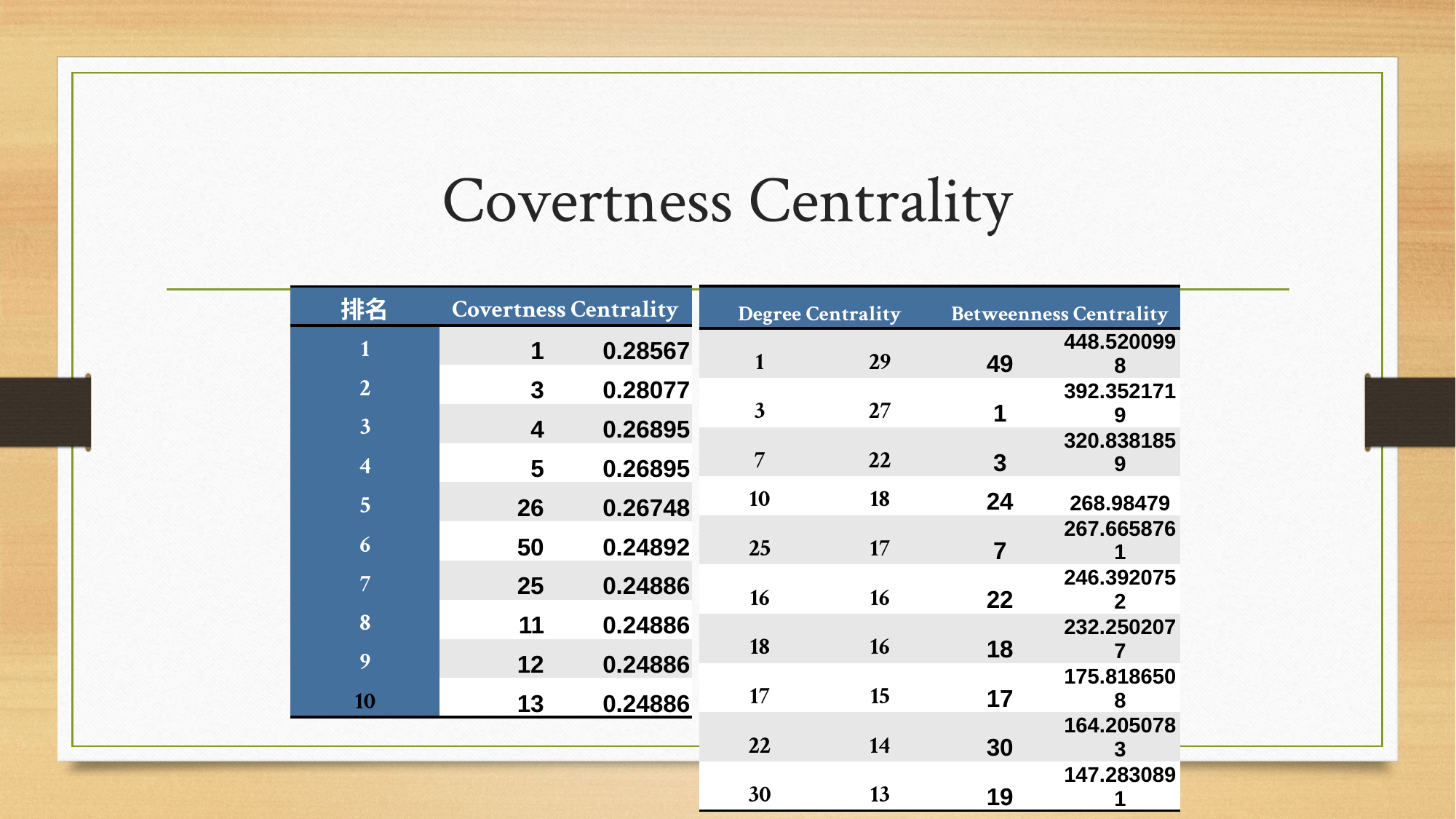

# Covertness Centrality
| Degree Centrality |  | Betweenness Centrality |  |
| --- | --- | --- | --- |
| 1 | 29 | 49 | 448.5200998 |
| 3 | 27 | 1 | 392.3521719 |
| 7 | 22 | 3 | 320.8381859 |
| 10 | 18 | 24 | 268.98479 |
| 25 | 17 | 7 | 267.6658761 |
| 16 | 16 | 22 | 246.3920752 |
| 18 | 16 | 18 | 232.2502077 |
| 17 | 15 | 17 | 175.8186508 |
| 22 | 14 | 30 | 164.2050783 |
| 30 | 13 | 19 | 147.2830891 |
| 排名 | Covertness Centrality |  |
| --- | --- | --- |
| 1 | 1 | 0.28567 |
| 2 | 3 | 0.28077 |
| 3 | 4 | 0.26895 |
| 4 | 5 | 0.26895 |
| 5 | 26 | 0.26748 |
| 6 | 50 | 0.24892 |
| 7 | 25 | 0.24886 |
| 8 | 11 | 0.24886 |
| 9 | 12 | 0.24886 |
| 10 | 13 | 0.24886 |